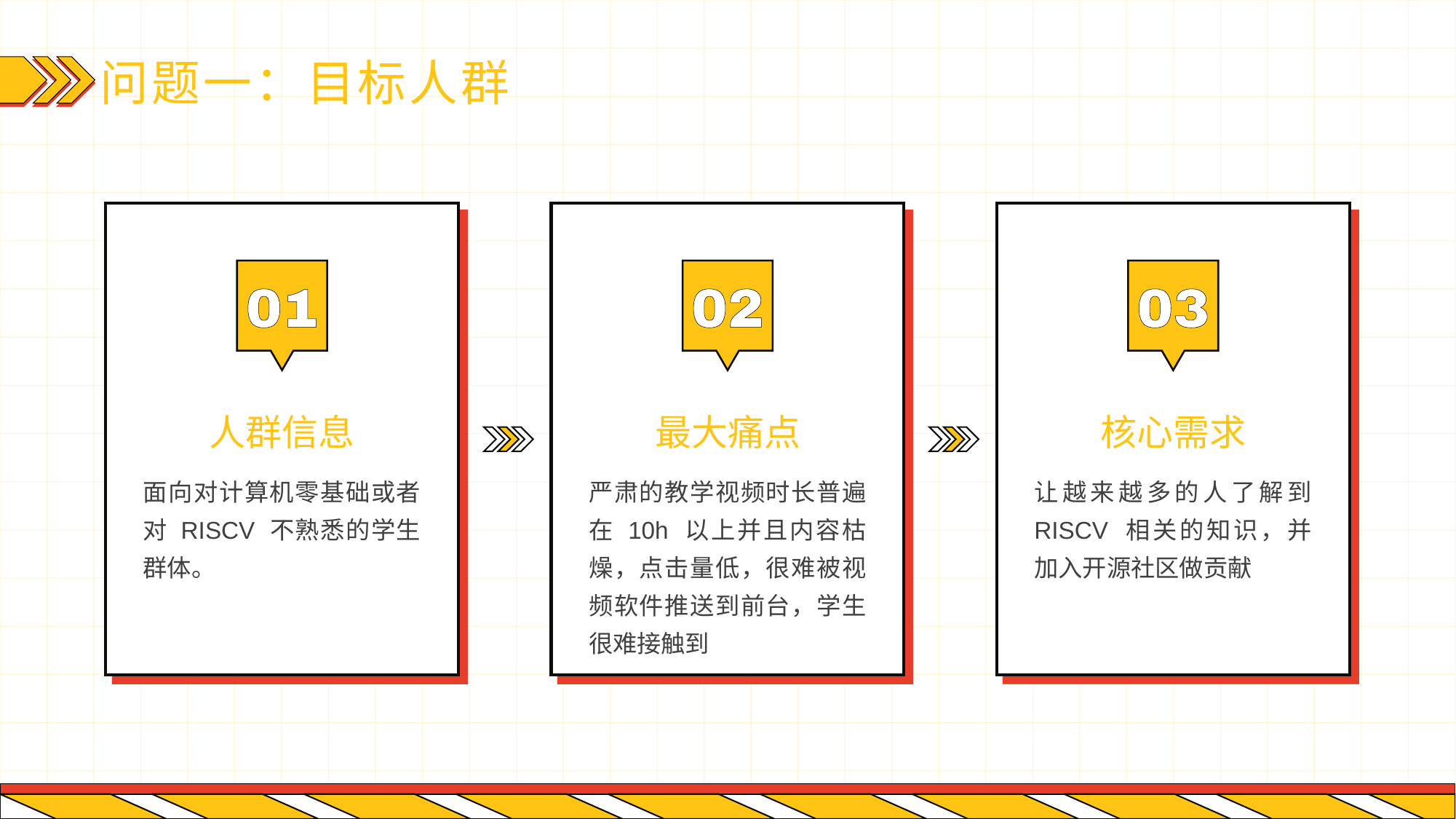

# 问题一：目标人群

01

02

03
人群信息
最大痛点
核心需求

面向对计算机零基础或者对 RISCV 不熟悉的学生群体。
严肃的教学视频时长普遍在 10h 以上并且内容枯燥，点击量低，很难被视频软件推送到前台，学生很难接触到
让越来越多的人了解到 RISCV 相关的知识，并加入开源社区做贡献